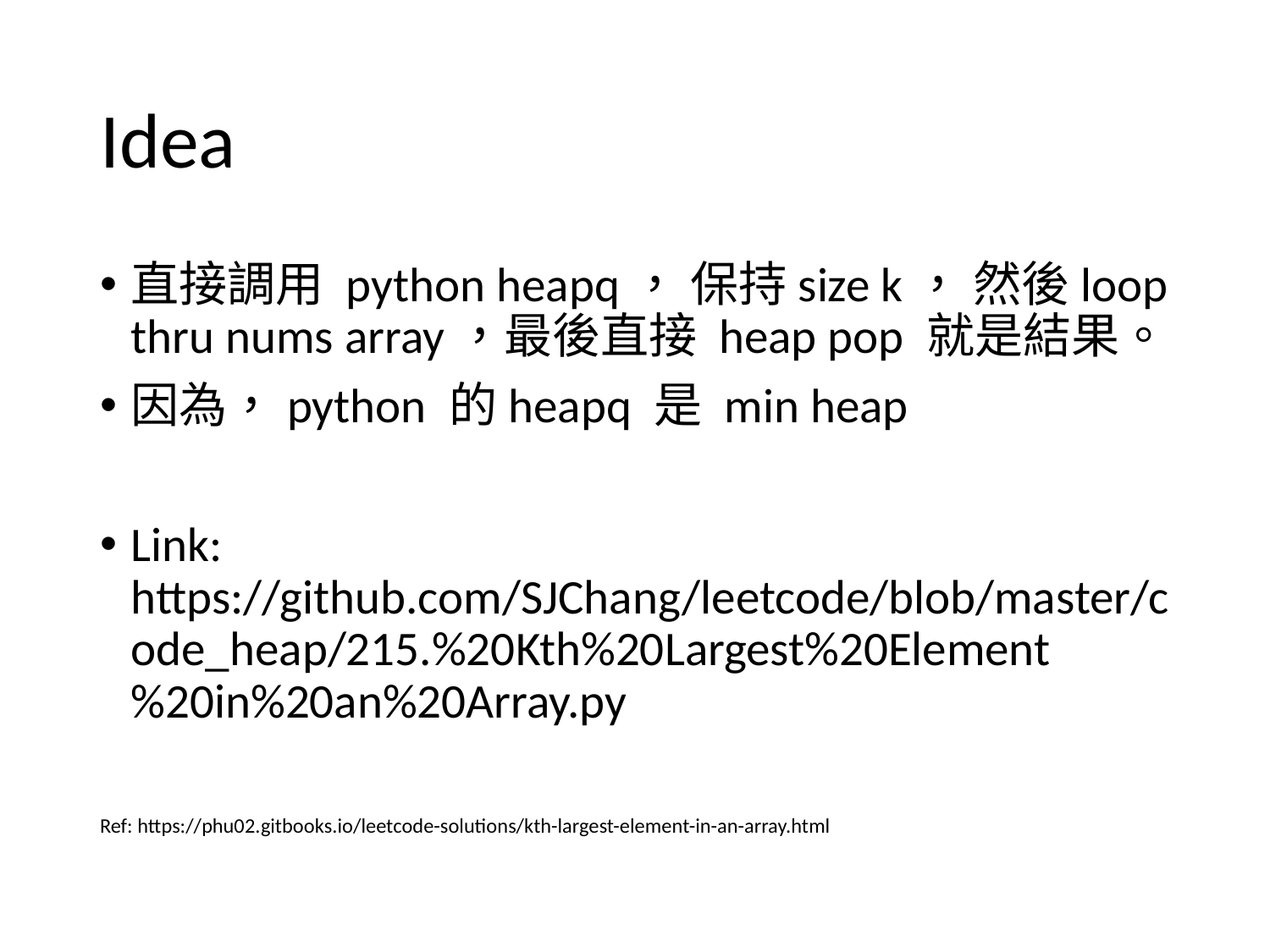

# Idea
直接調用 python heapq， 保持size k， 然後loop thru nums array，最後直接 heap pop 就是結果。
因為，python 的heapq 是 min heap

Link: https://github.com/SJChang/leetcode/blob/master/code_heap/215.%20Kth%20Largest%20Element%20in%20an%20Array.py

Ref: https://phu02.gitbooks.io/leetcode-solutions/kth-largest-element-in-an-array.html